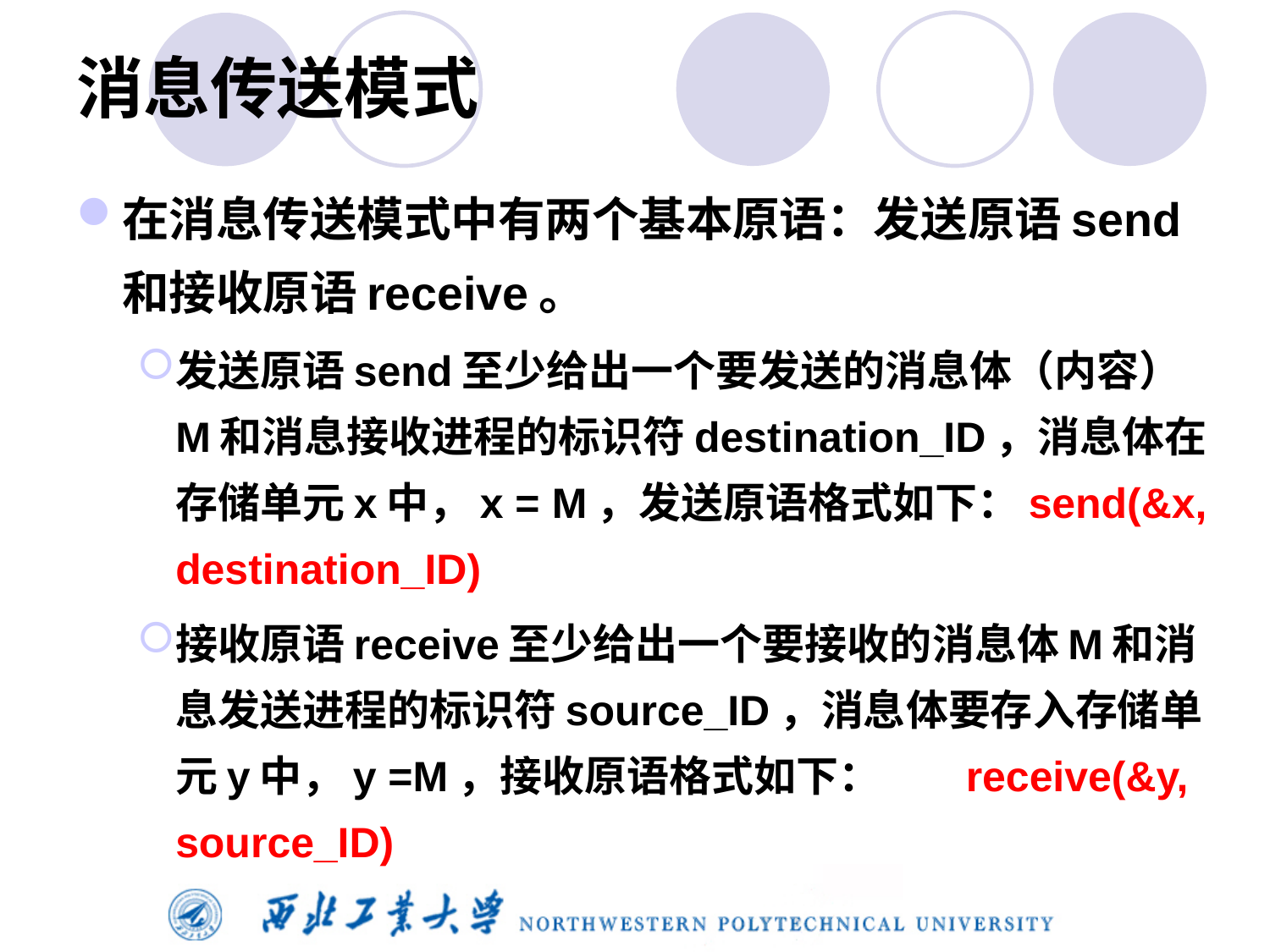

# 消息传送模式
在消息传送模式中有两个基本原语：发送原语send和接收原语receive。
发送原语send至少给出一个要发送的消息体（内容）M和消息接收进程的标识符destination_ID，消息体在存储单元x中，x = M，发送原语格式如下：send(&x, destination_ID)
接收原语receive至少给出一个要接收的消息体M和消息发送进程的标识符source_ID，消息体要存入存储单元y中，y =M，接收原语格式如下：        receive(&y, source_ID)